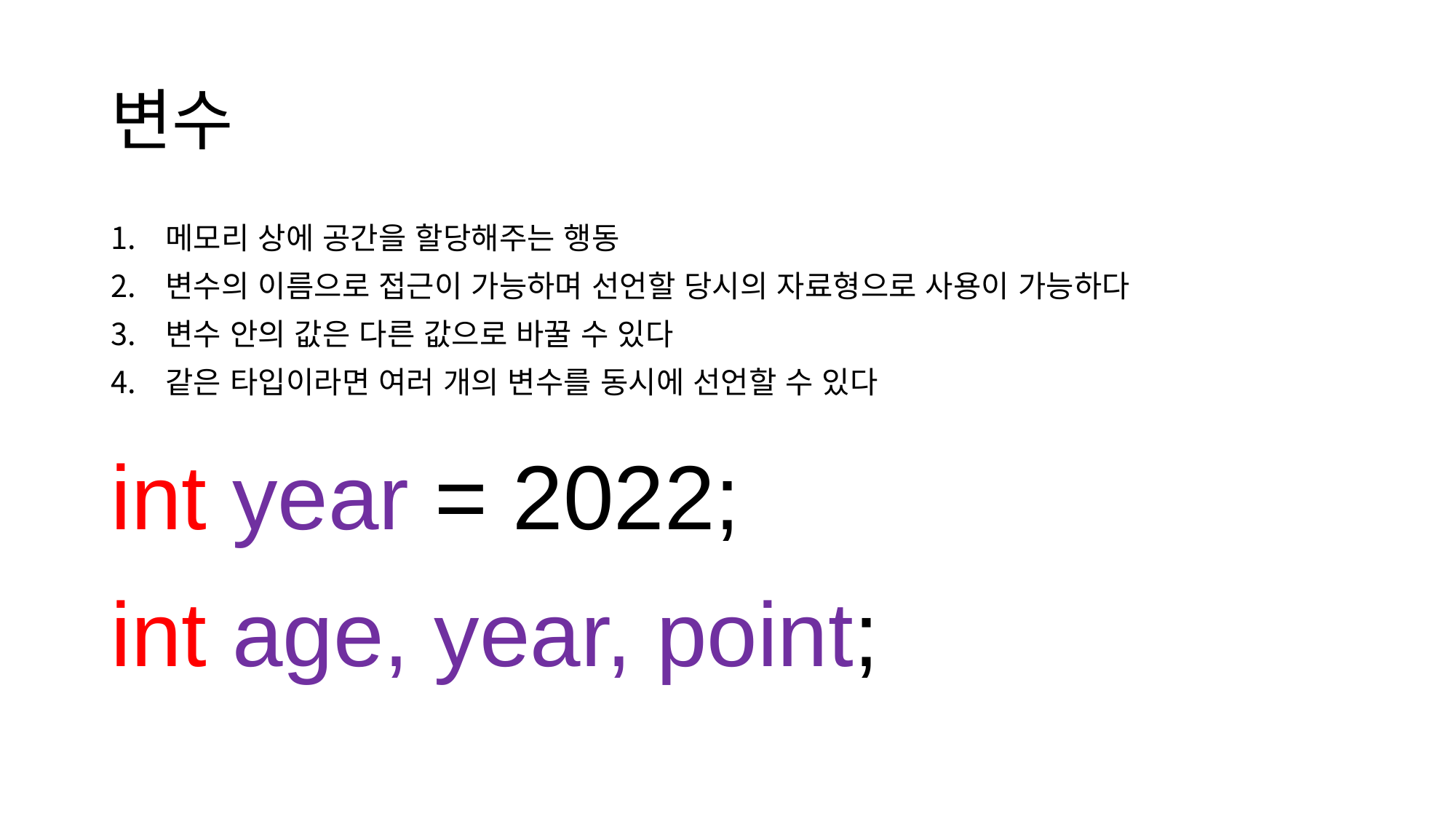

# 변수
메모리 상에 공간을 할당해주는 행동
변수의 이름으로 접근이 가능하며 선언할 당시의 자료형으로 사용이 가능하다
변수 안의 값은 다른 값으로 바꿀 수 있다
같은 타입이라면 여러 개의 변수를 동시에 선언할 수 있다
int year = 2022;
int age, year, point;